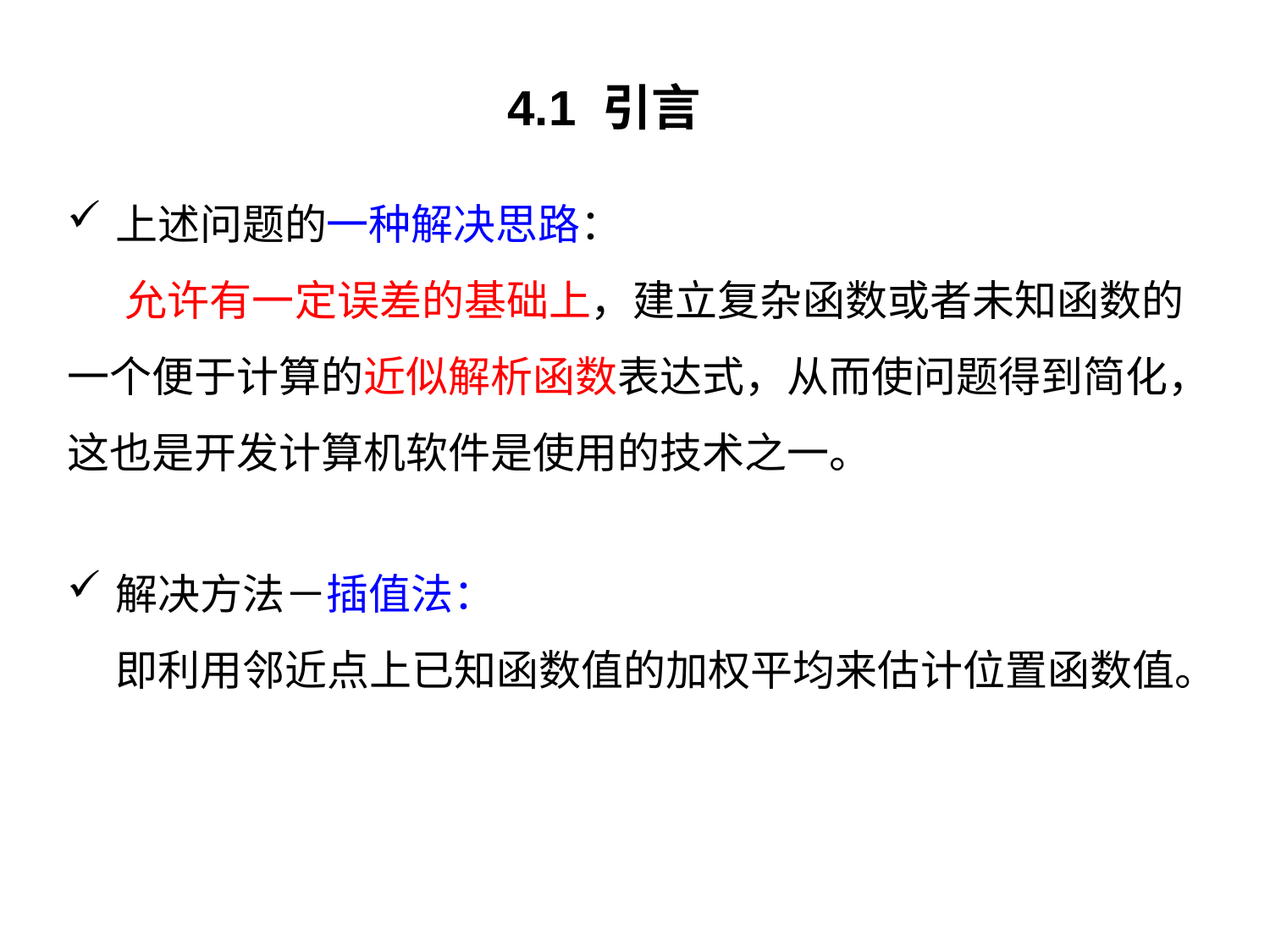

# 4.1 引言
上述问题的一种解决思路：
     允许有一定误差的基础上，建立复杂函数或者未知函数的一个便于计算的近似解析函数表达式，从而使问题得到简化，这也是开发计算机软件是使用的技术之一。
解决方法－插值法：
    即利用邻近点上已知函数值的加权平均来估计位置函数值。